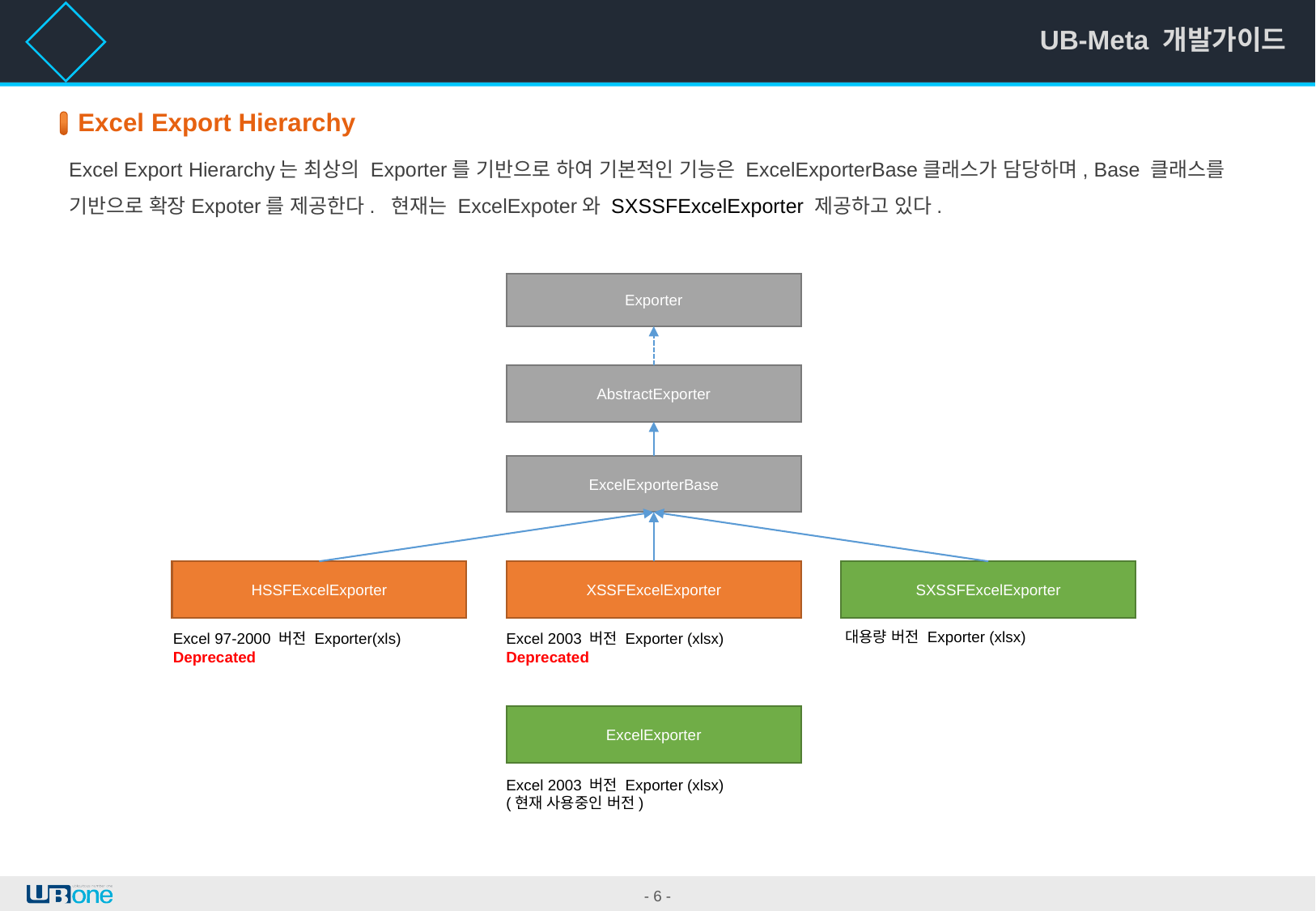

1     개요
Excel Export Hierarchy

Excel Export Hierarchy는 최상의 Exporter를 기반으로 하여 기본적인 기능은 ExcelExporterBase클래스가 담당하며, Base 클래스를 기반으로 확장Expoter를 제공한다.  현재는 ExcelExpoter와 SXSSFExcelExporter 제공하고 있다.
Exporter
AbstractExporter
ExcelExporterBase
HSSFExcelExporter
XSSFExcelExporter
SXSSFExcelExporter
대용량 버전 Exporter (xlsx)
Excel 97-2000 버전 Exporter(xls)
Deprecated
Excel 2003 버전 Exporter (xlsx)
Deprecated
ExcelExporter
Excel 2003 버전 Exporter (xlsx)
(현재 사용중인 버전)